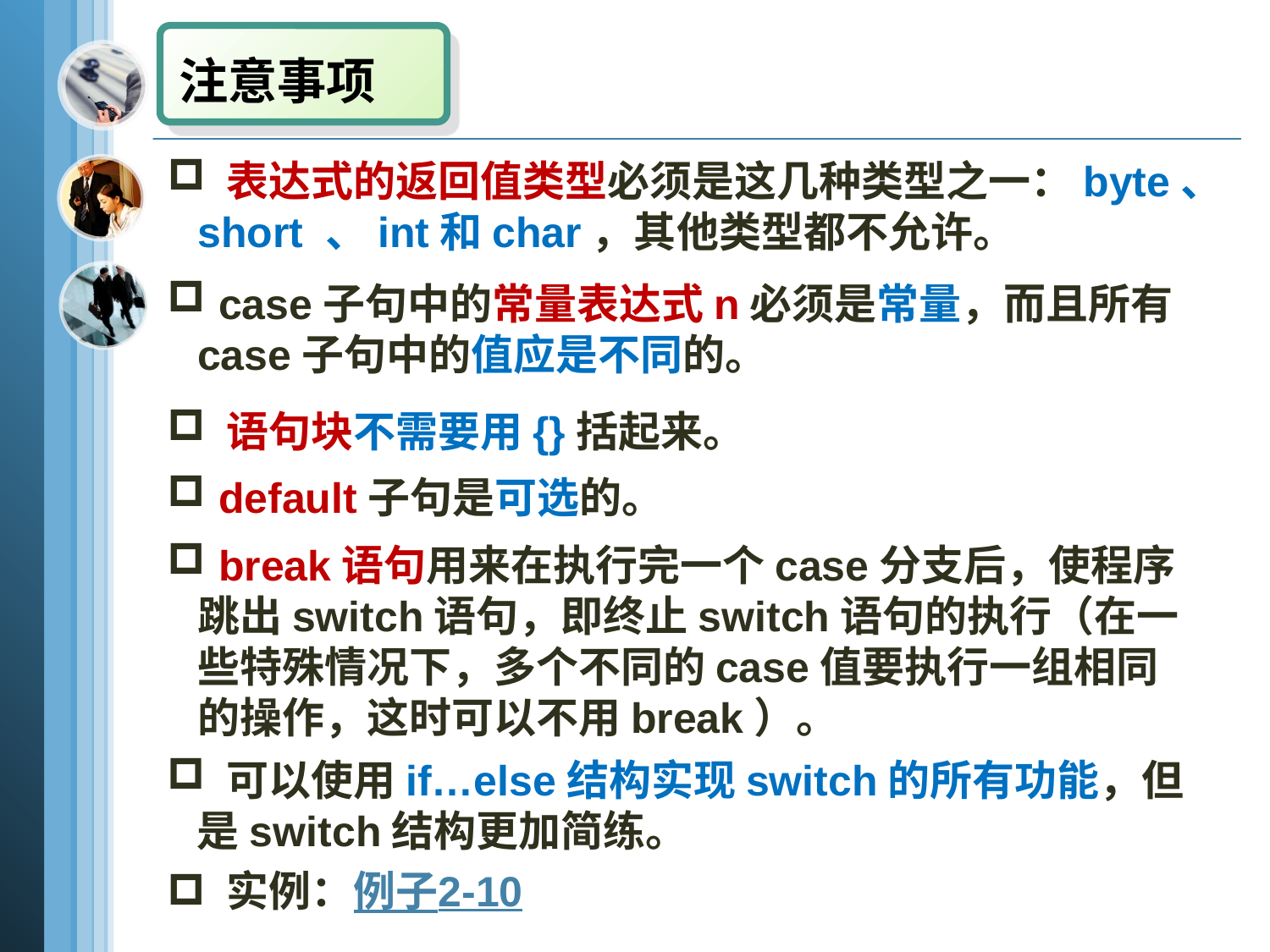

注意事项
 表达式的返回值类型必须是这几种类型之一：byte、short 、int和char，其他类型都不允许。
 case子句中的常量表达式n必须是常量，而且所有case子句中的值应是不同的。
 语句块不需要用{}括起来。
 default子句是可选的。
 break语句用来在执行完一个case分支后，使程序跳出switch语句，即终止switch语句的执行（在一些特殊情况下，多个不同的case值要执行一组相同的操作，这时可以不用break）。
 可以使用if…else结构实现switch的所有功能，但是switch结构更加简练。
 实例：例子2-10